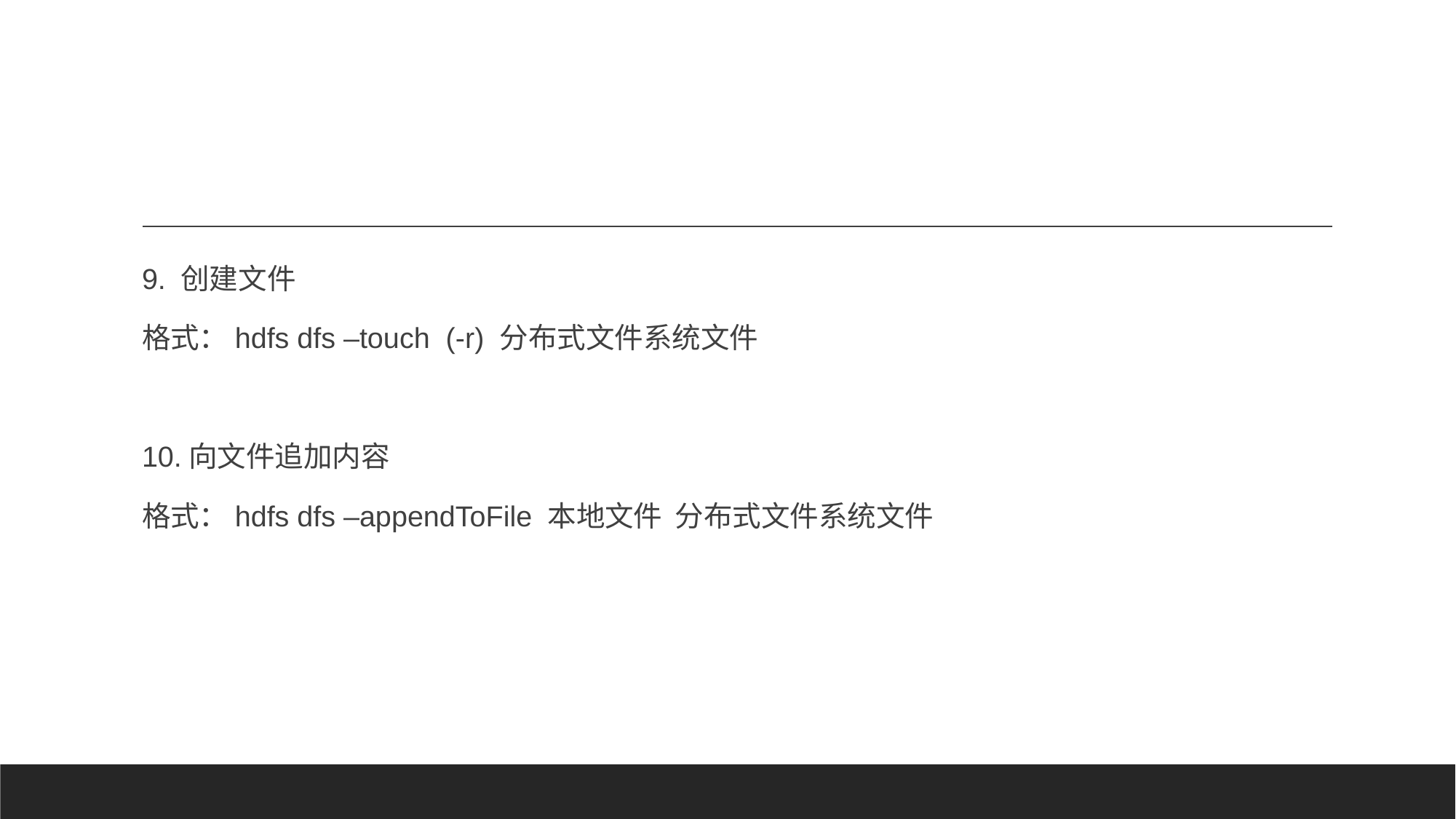

#
9. 创建文件
格式：hdfs dfs –touch  (-r) 分布式文件系统文件

10.向文件追加内容
格式：hdfs dfs –appendToFile 本地文件  分布式文件系统文件